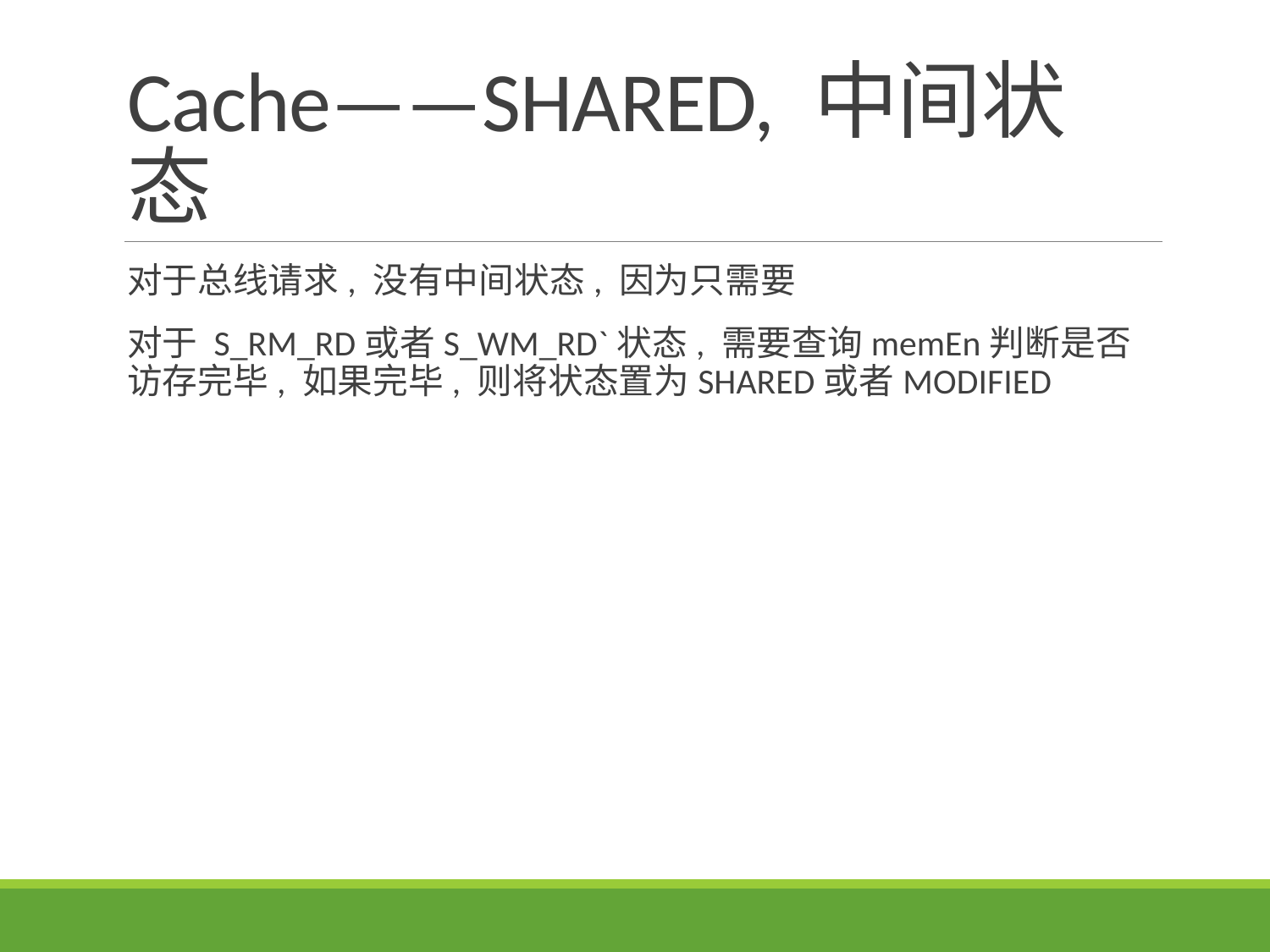

# Cache——SHARED, 中间状态
对于总线请求, 没有中间状态, 因为只需要
对于 S_RM_RD或者S_WM_RD`状态, 需要查询memEn判断是否访存完毕, 如果完毕, 则将状态置为SHARED或者MODIFIED